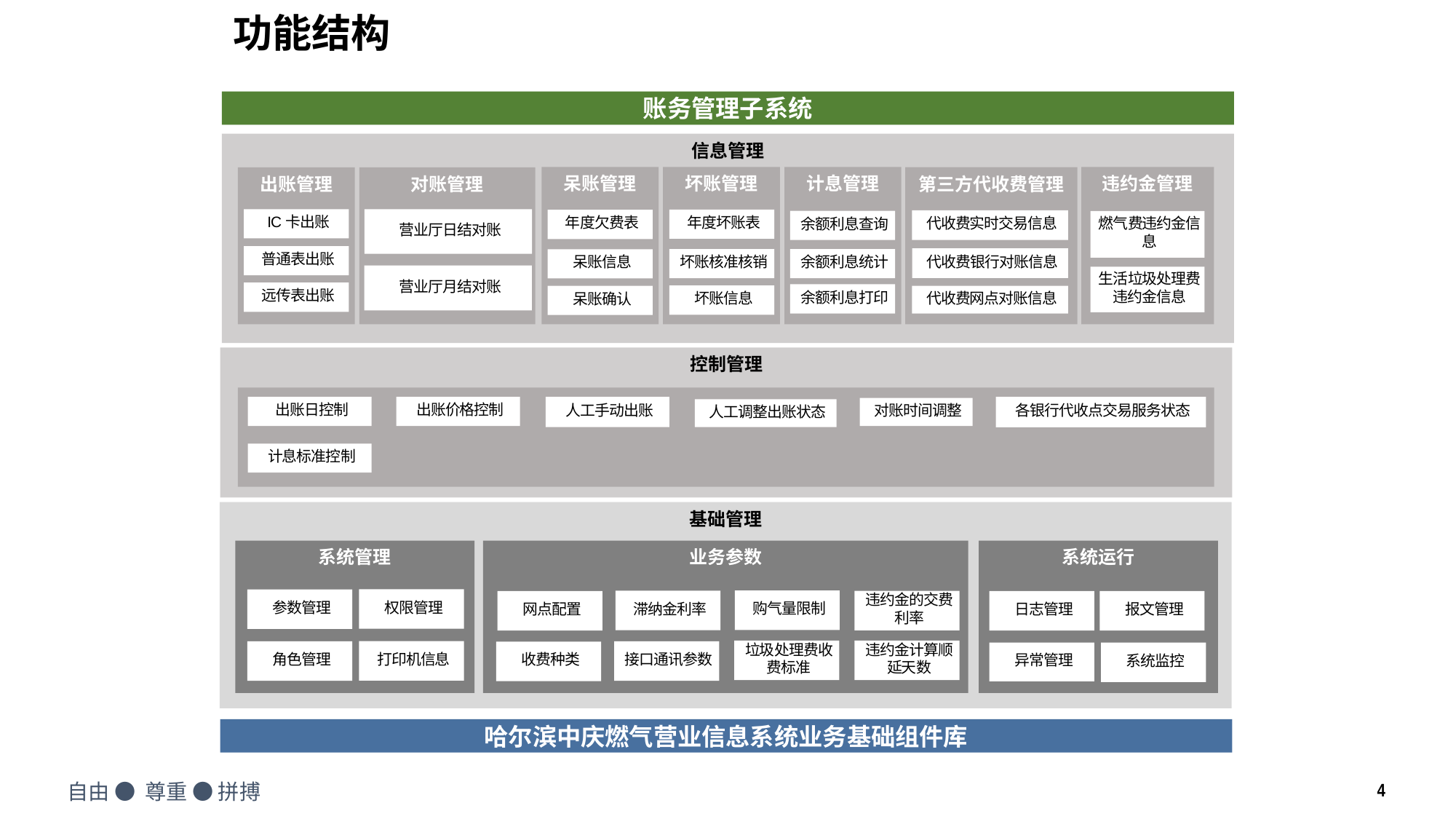

功能结构
账务管理子系统
信息管理

违约金管理
呆账管理
坏账管理
计息管理
第三方代收费管理
出账管理
对账管理
营业厅日结对账
IC卡出账
年度坏账表
年度欠费表
代收费实时交易信息
余额利息查询
燃气费违约金信息
普通表出账
代收费银行对账信息
坏账核准核销
余额利息统计
呆账信息
营业厅月结对账
生活垃圾处理费违约金信息
远传表出账
余额利息打印
坏账信息
呆账确认
代收费网点对账信息
控制管理

出账价格控制
出账日控制
人工手动出账
各银行代收点交易服务状态
对账时间调整
人工调整出账状态
计息标准控制
基础管理
系统管理
业务参数
系统运行
权限管理
参数管理
购气量限制
滞纳金利率
违约金的交费利率
网点配置
日志管理
报文管理
垃圾处理费收费标准
违约金计算顺延天数
打印机信息
接口通讯参数
角色管理
收费种类
异常管理
系统监控
哈尔滨中庆燃气营业信息系统业务基础组件库